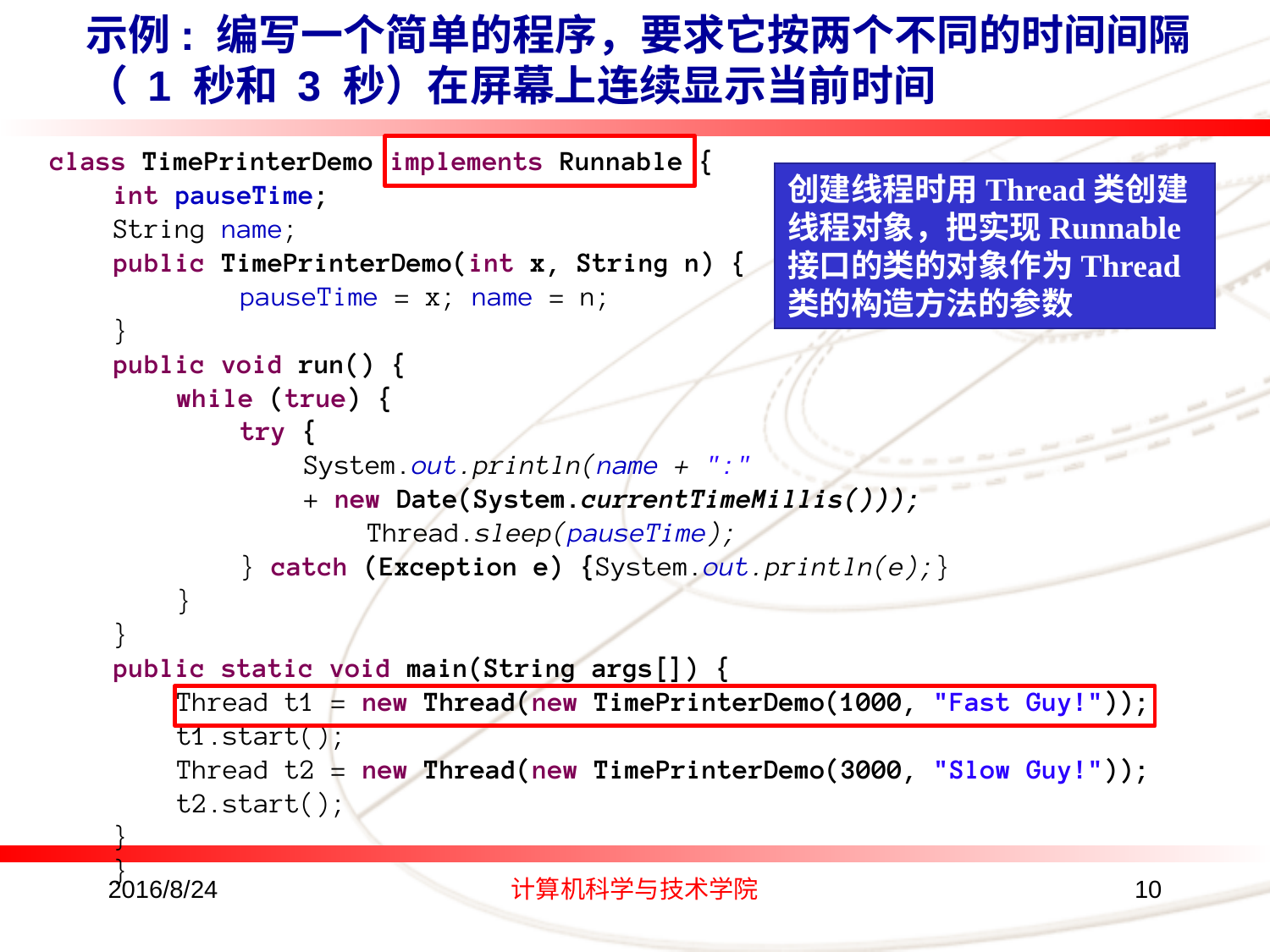

示例: 编写一个简单的程序，要求它按两个不同的时间间隔
（ 1 秒和 3 秒）在屏幕上连续显示当前时间
class TimePrinterDemo implements Runnable {
int pauseTime;
String name;
public TimePrinterDemo(int x, String n) {
	pauseTime = x; name = n;
}
public void run() {
while (true) {
try {
System.out.println(name + ":"
+ new Date(System.currentTimeMillis()));
	Thread.sleep(pauseTime);
} catch (Exception e) {System.out.println(e);}
}
}
public static void main(String args[]) {
Thread t1 = new Thread(new TimePrinterDemo(1000, "Fast Guy!"));
t1.start();
Thread t2 = new Thread(new TimePrinterDemo(3000, "Slow Guy!"));
t2.start();
}
}

创建线程时用Thread类创建线程对象，把实现Runnable接口的类的对象作为Thread类的构造方法的参数

2016/8/24
计算机科学与技术学院
10